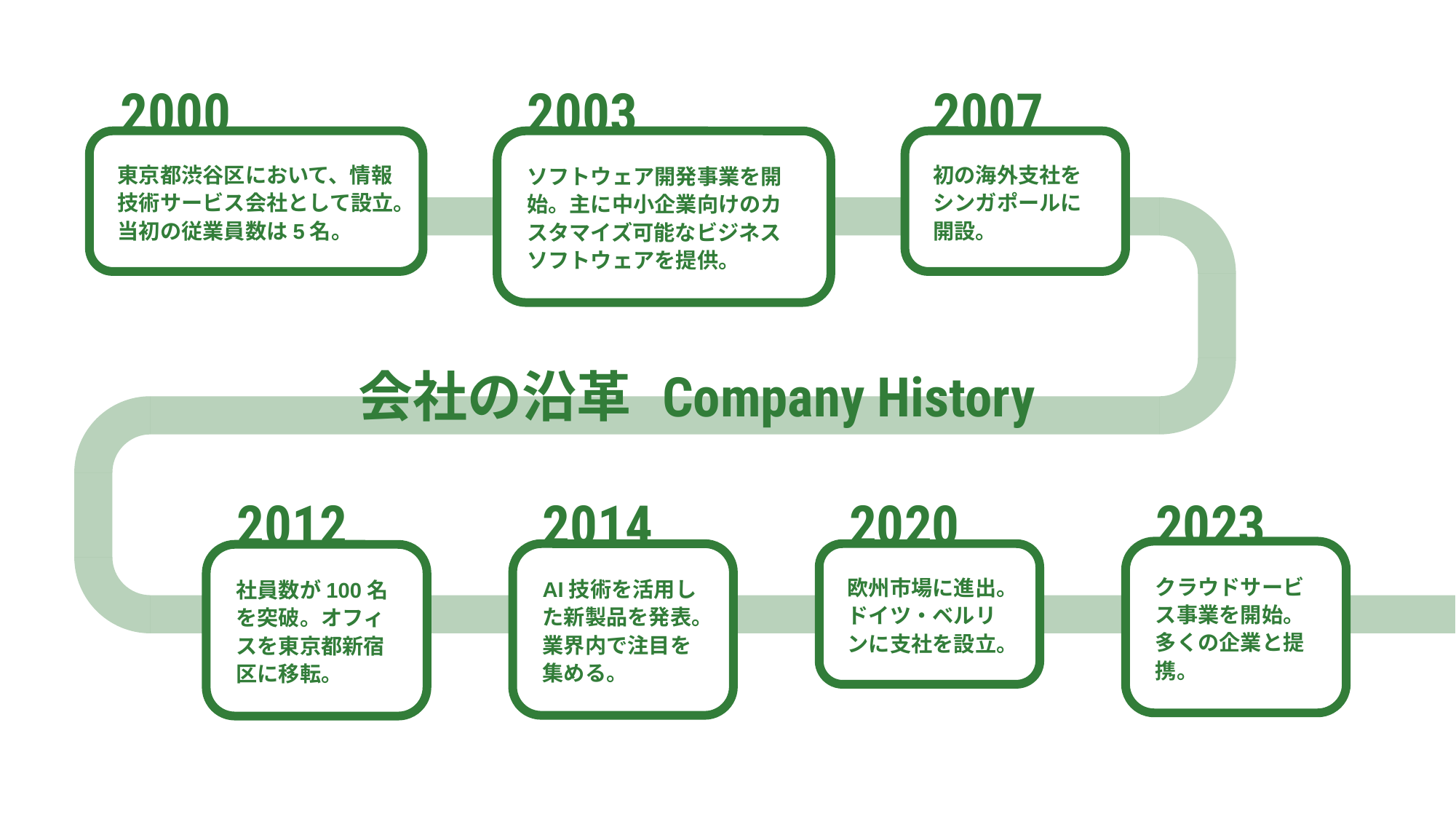

2000
2003
2007
東京都渋谷区において、情報技術サービス会社として設立。当初の従業員数は5名。
初の海外支社を
シンガポールに開設。
ソフトウェア開発事業を開始。主に中小企業向けのカスタマイズ可能なビジネスソフトウェアを提供。

会社の沿革
Company History

2012
2014
2020
2023

クラウドサービス事業を開始。多くの企業と提携。
欧州市場に進出。ドイツ・ベルリンに支社を設立。
AI技術を活用した新製品を発表。業界内で注目を集める。
社員数が100名を突破。オフィスを東京都新宿区に移転。